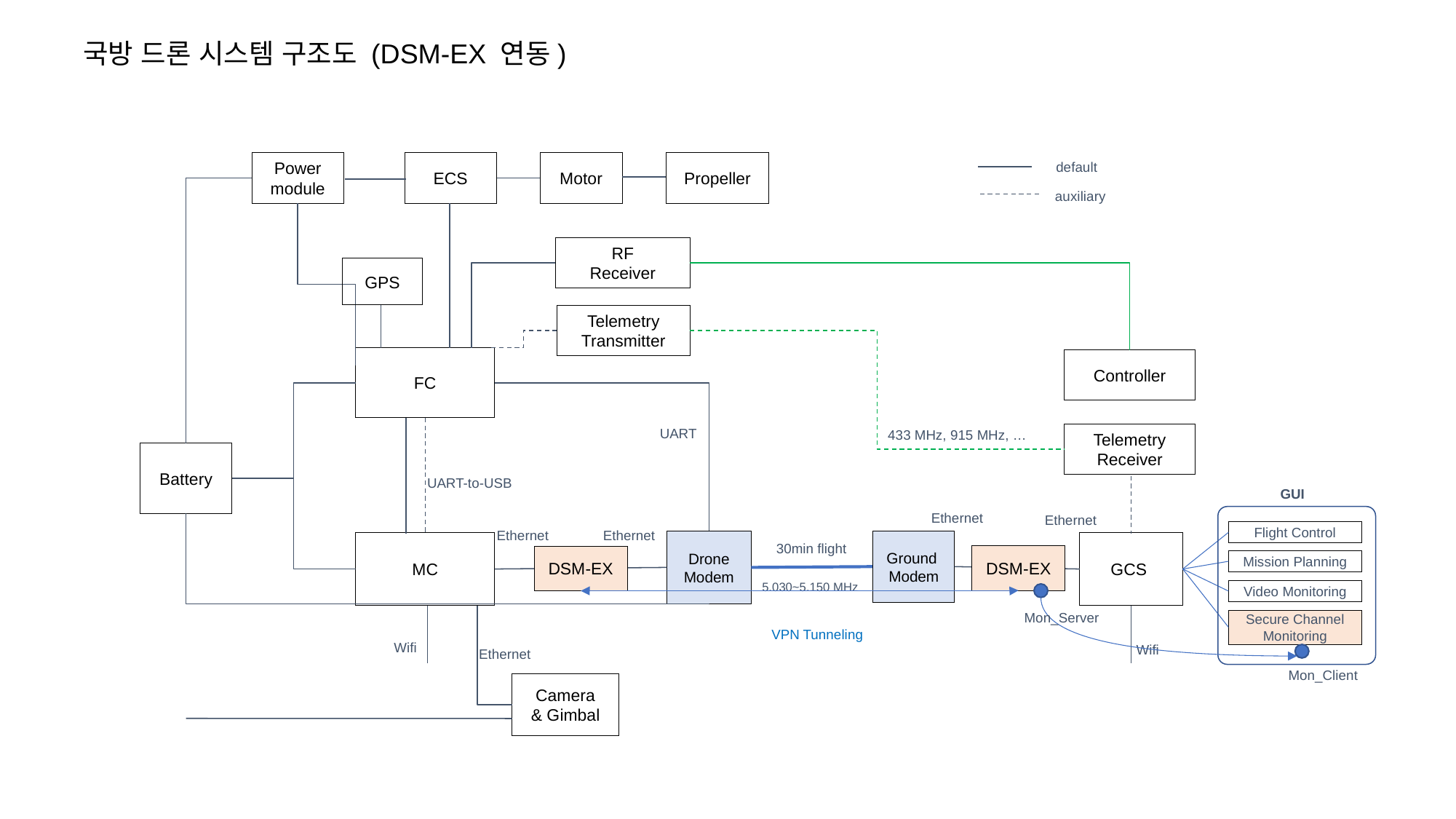

국방 드론 시스템 구조도 (DSM-EX 연동)
Power module
ECS
Motor
Propeller
default
auxiliary
RF
Receiver
GPS
Telemetry
Transmitter
FC
Controller
UART
Telemetry
Receiver
433 MHz, 915 MHz, …

Battery
UART-to-USB
GUI

Ethernet
Ethernet
Flight Control
Ethernet
Ethernet
30min flight
Drone
Modem
Ground
Modem
MC
GCS
DSM-EX
DSM-EX
Mission Planning
5.030~5.150 MHz
Video Monitoring

Mon_Server
Secure Channel Monitoring
VPN Tunneling
Wifi
Wifi
Ethernet

Mon_Client
Camera
& Gimbal